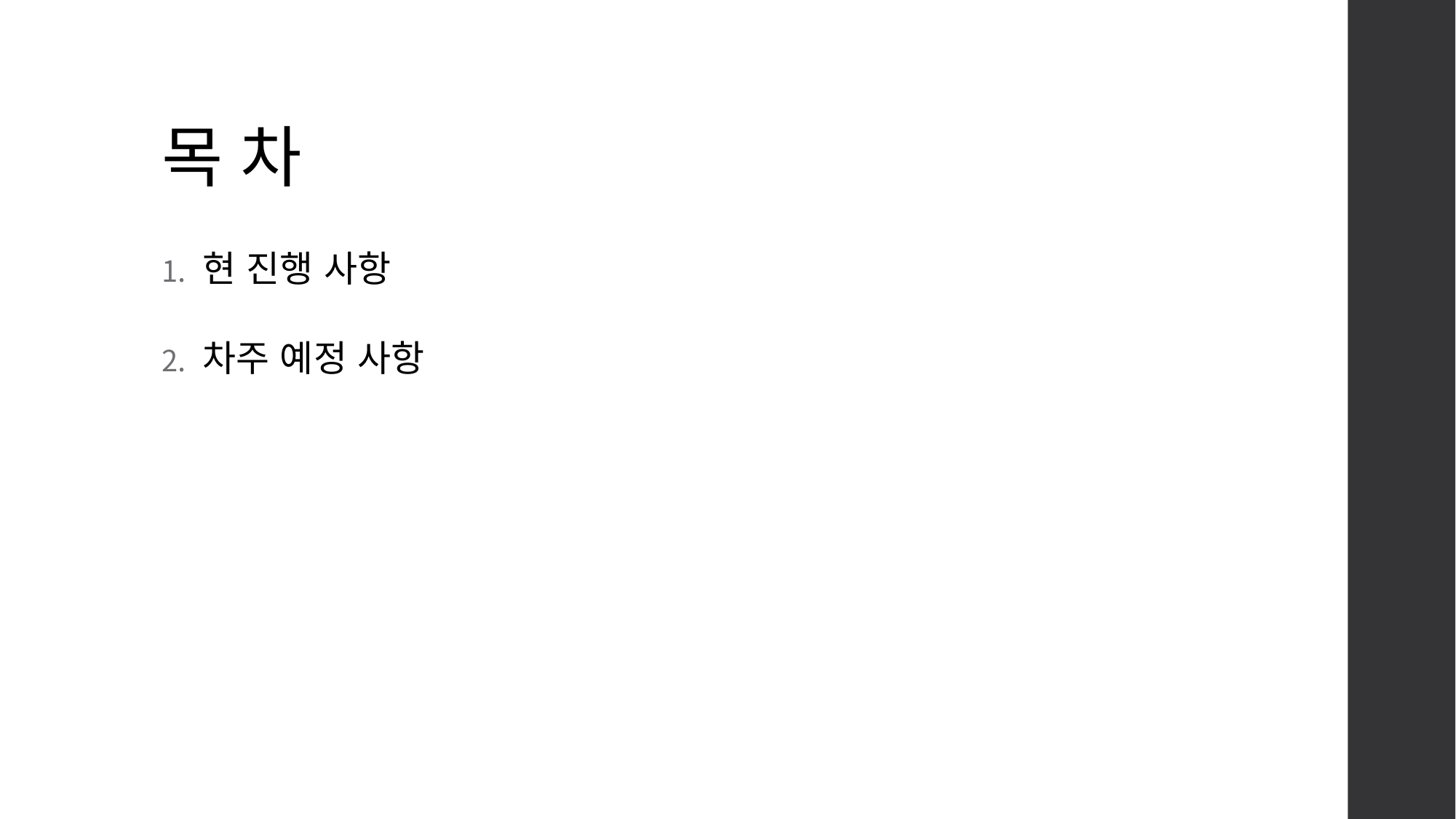

# 목 차
현 진행 사항
차주 예정 사항